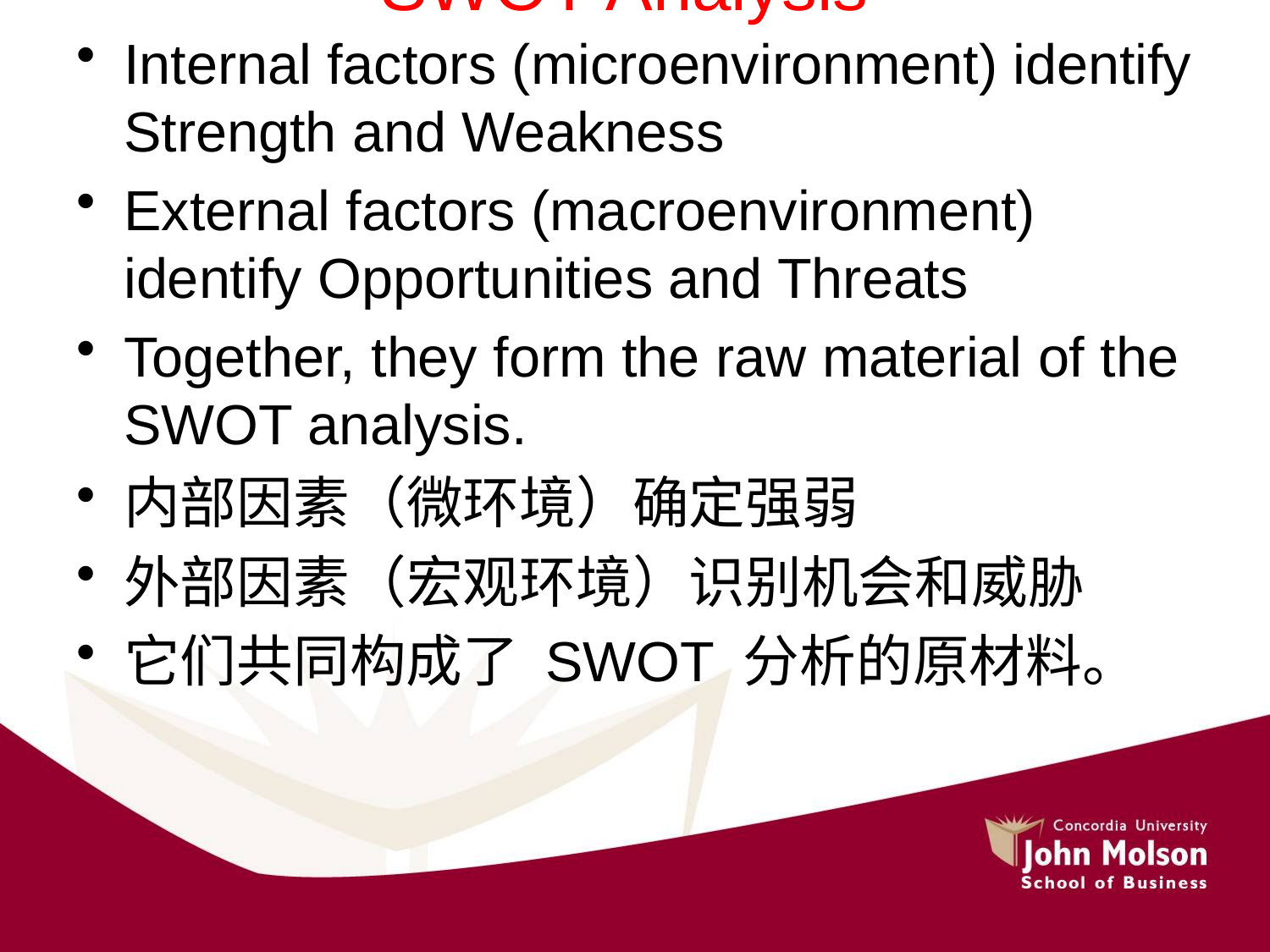

# SWOT Analysis
Internal factors (microenvironment) identify Strength and Weakness
External factors (macroenvironment) identify Opportunities and Threats
Together, they form the raw material of the SWOT analysis.
内部因素（微环境）确定强弱
外部因素（宏观环境）识别机会和威胁
它们共同构成了 SWOT 分析的原材料。